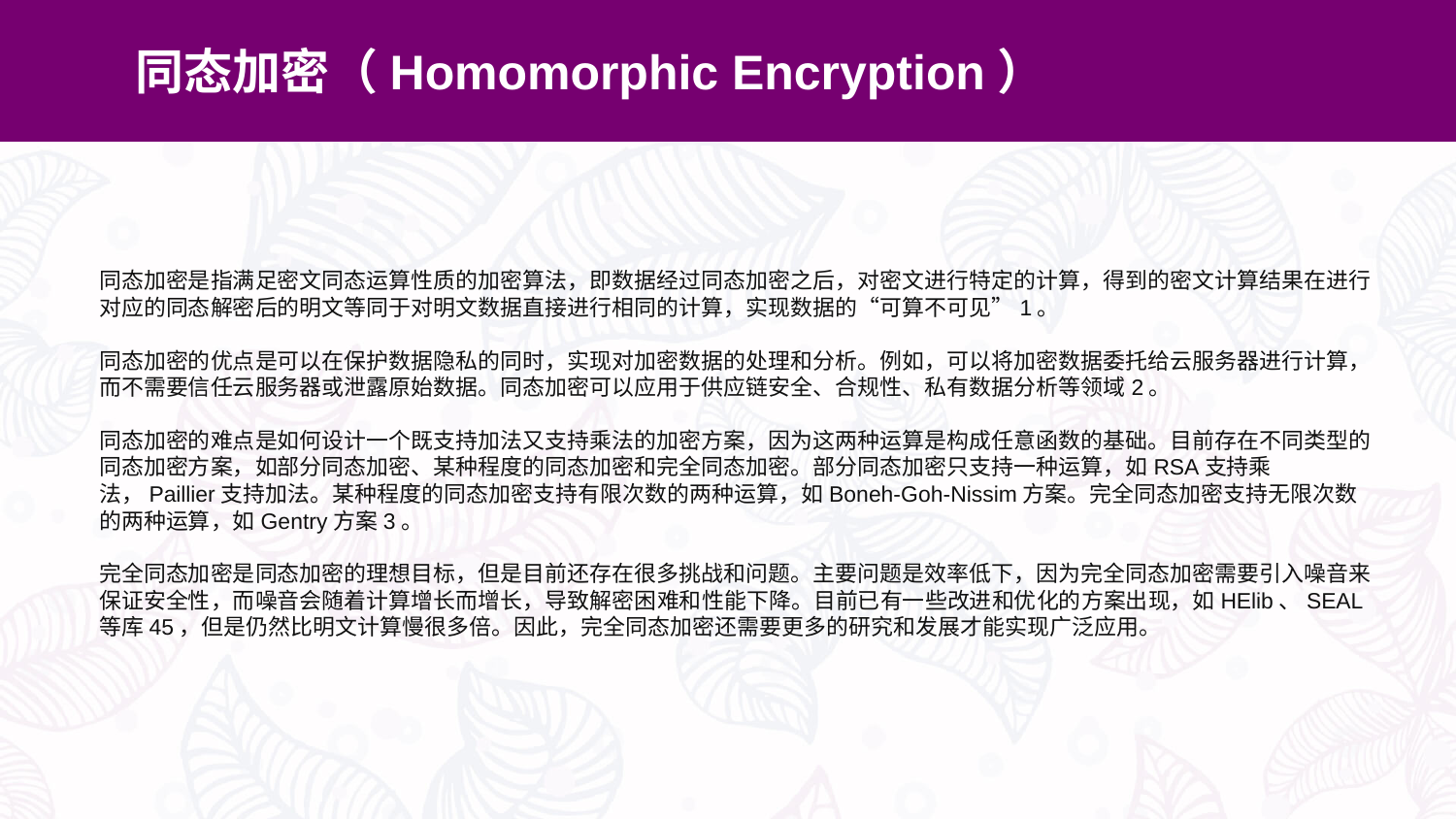

同态加密（Homomorphic Encryption）
同态加密是指满足密文同态运算性质的加密算法，即数据经过同态加密之后，对密文进行特定的计算，得到的密文计算结果在进行对应的同态解密后的明文等同于对明文数据直接进行相同的计算，实现数据的“可算不可见”1。

同态加密的优点是可以在保护数据隐私的同时，实现对加密数据的处理和分析。例如，可以将加密数据委托给云服务器进行计算，而不需要信任云服务器或泄露原始数据。同态加密可以应用于供应链安全、合规性、私有数据分析等领域2。

同态加密的难点是如何设计一个既支持加法又支持乘法的加密方案，因为这两种运算是构成任意函数的基础。目前存在不同类型的同态加密方案，如部分同态加密、某种程度的同态加密和完全同态加密。部分同态加密只支持一种运算，如RSA支持乘法，Paillier支持加法。某种程度的同态加密支持有限次数的两种运算，如Boneh-Goh-Nissim方案。完全同态加密支持无限次数的两种运算，如Gentry方案3。

完全同态加密是同态加密的理想目标，但是目前还存在很多挑战和问题。主要问题是效率低下，因为完全同态加密需要引入噪音来保证安全性，而噪音会随着计算增长而增长，导致解密困难和性能下降。目前已有一些改进和优化的方案出现，如HElib、SEAL等库45，但是仍然比明文计算慢很多倍。因此，完全同态加密还需要更多的研究和发展才能实现广泛应用。